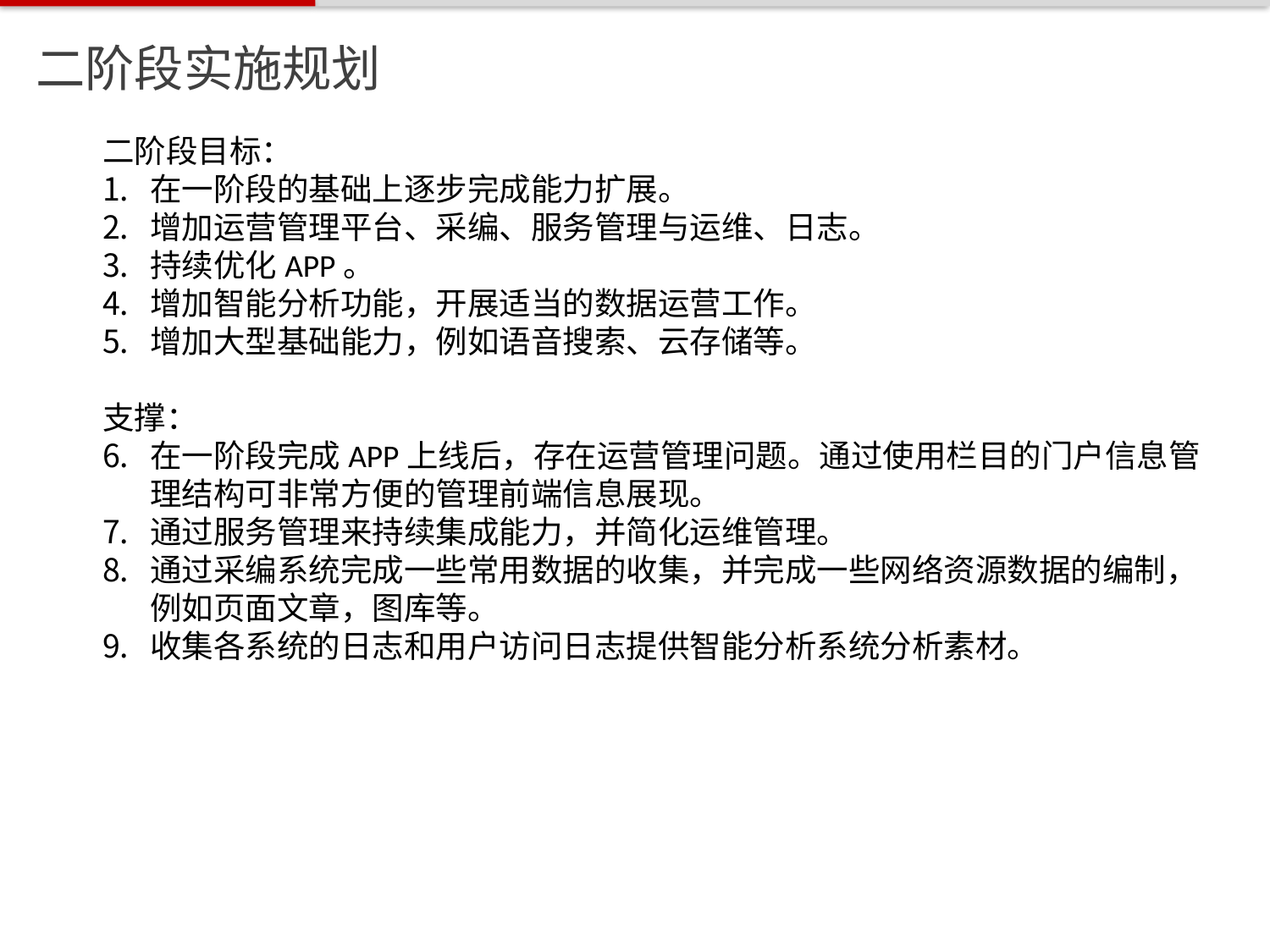

二阶段实施规划
二阶段目标：
在一阶段的基础上逐步完成能力扩展。
增加运营管理平台、采编、服务管理与运维、日志。
持续优化APP。
增加智能分析功能，开展适当的数据运营工作。
增加大型基础能力，例如语音搜索、云存储等。

支撑：
在一阶段完成APP上线后，存在运营管理问题。通过使用栏目的门户信息管理结构可非常方便的管理前端信息展现。
通过服务管理来持续集成能力，并简化运维管理。
通过采编系统完成一些常用数据的收集，并完成一些网络资源数据的编制，例如页面文章，图库等。
收集各系统的日志和用户访问日志提供智能分析系统分析素材。